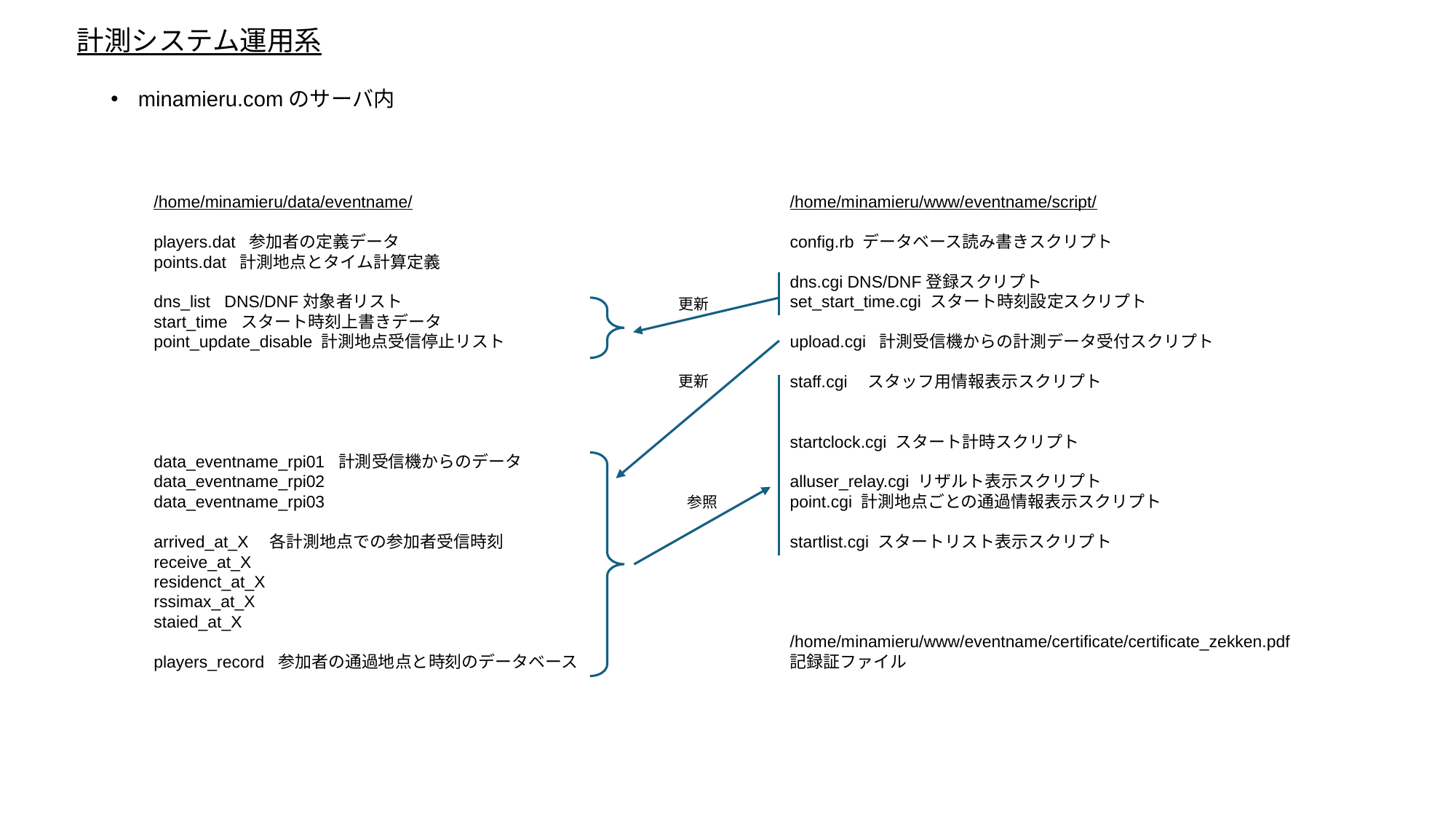

# 計測システム運用系
minamieru.comのサーバ内

/home/minamieru/data/eventname/

players.dat  参加者の定義データ
points.dat  計測地点とタイム計算定義

dns_list   DNS/DNF対象者リスト
start_time  スタート時刻上書きデータ
point_update_disable 計測地点受信停止リスト

data_eventname_rpi01  計測受信機からのデータ
data_eventname_rpi02
data_eventname_rpi03

arrived_at_X　各計測地点での参加者受信時刻
receive_at_X
residenct_at_X
rssimax_at_X
staied_at_X

players_record  参加者の通過地点と時刻のデータベース

/home/minamieru/www/eventname/script/

config.rb データベース読み書きスクリプト

dns.cgi DNS/DNF登録スクリプト
set_start_time.cgi スタート時刻設定スクリプト

upload.cgi  計測受信機からの計測データ受付スクリプト

staff.cgi　スタッフ用情報表示スクリプト

startclock.cgi スタート計時スクリプト

alluser_relay.cgi リザルト表示スクリプト
point.cgi 計測地点ごとの通過情報表示スクリプト

startlist.cgi スタートリスト表示スクリプト

/home/minamieru/www/eventname/certificate/certificate_zekken.pdf
記録証ファイル

更新

更新

参照